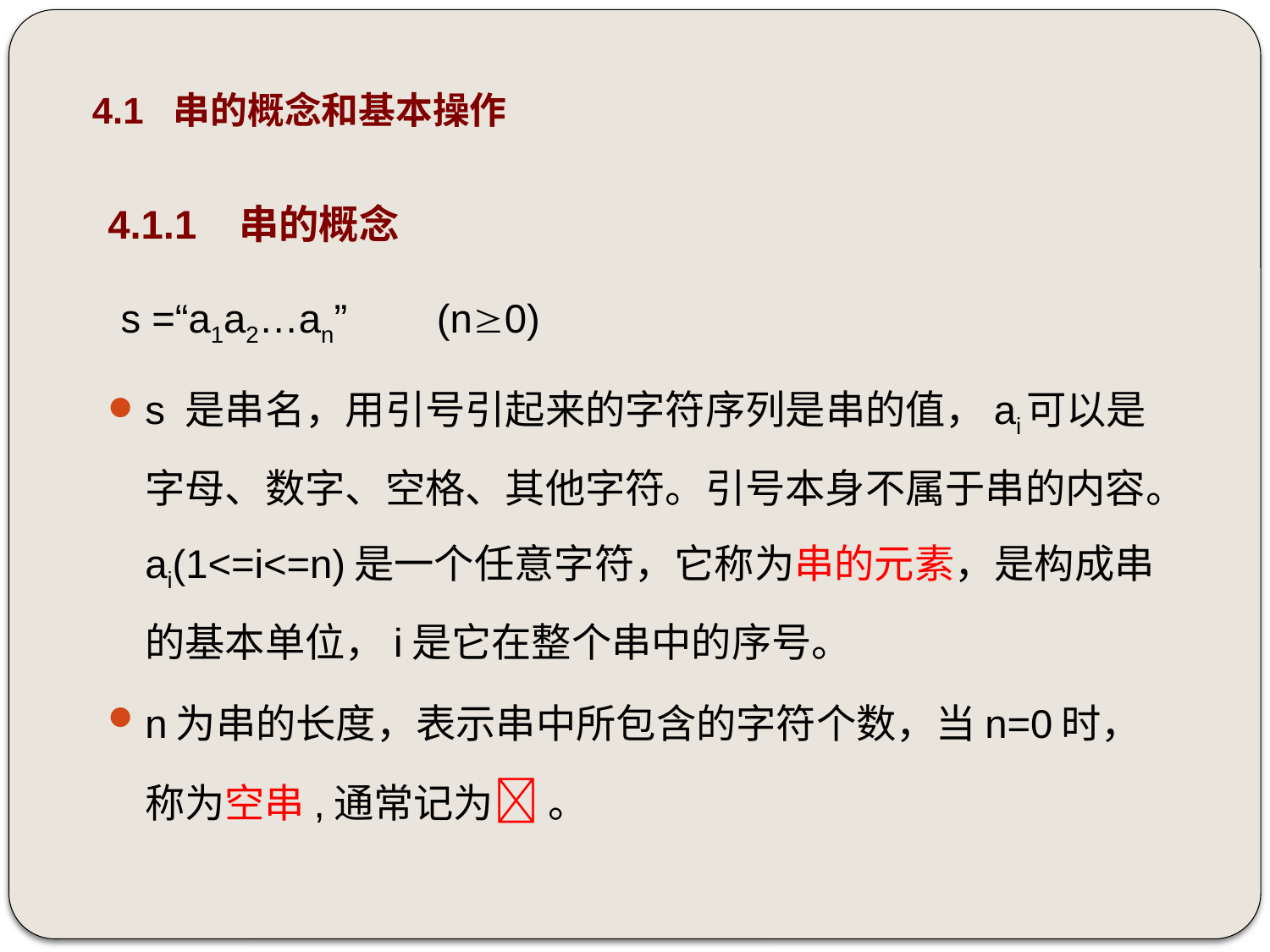

# 4.1  串的概念和基本操作
4.1.1   串的概念
 s =“a1a2…an”        (n≥0)
s 是串名，用引号引起来的字符序列是串的值，ai可以是字母、数字、空格、其他字符。引号本身不属于串的内容。ai(1<=i<=n)是一个任意字符，它称为串的元素，是构成串的基本单位，i是它在整个串中的序号。
n为串的长度，表示串中所包含的字符个数，当n=0时，称为空串,通常记为φ 。